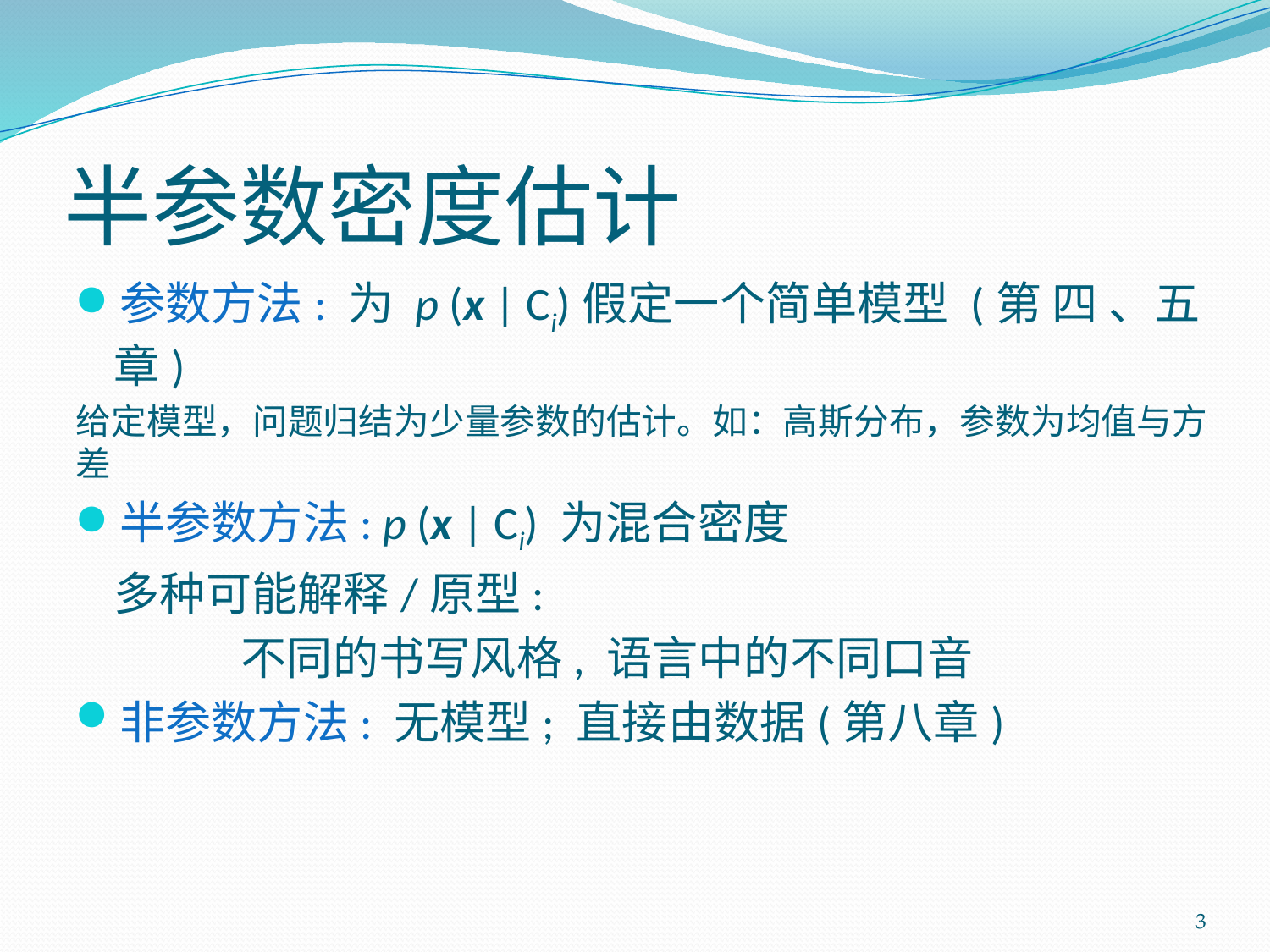

# 半参数密度估计
参数方法: 为 p (x | Ci)假定一个简单模型 (第 四 、五章)
给定模型，问题归结为少量参数的估计。如：高斯分布，参数为均值与方差
半参数方法: p (x | Ci) 为混合密度
	多种可能解释/原型:
		不同的书写风格, 语言中的不同口音
非参数方法: 无模型; 直接由数据(第八章)
3